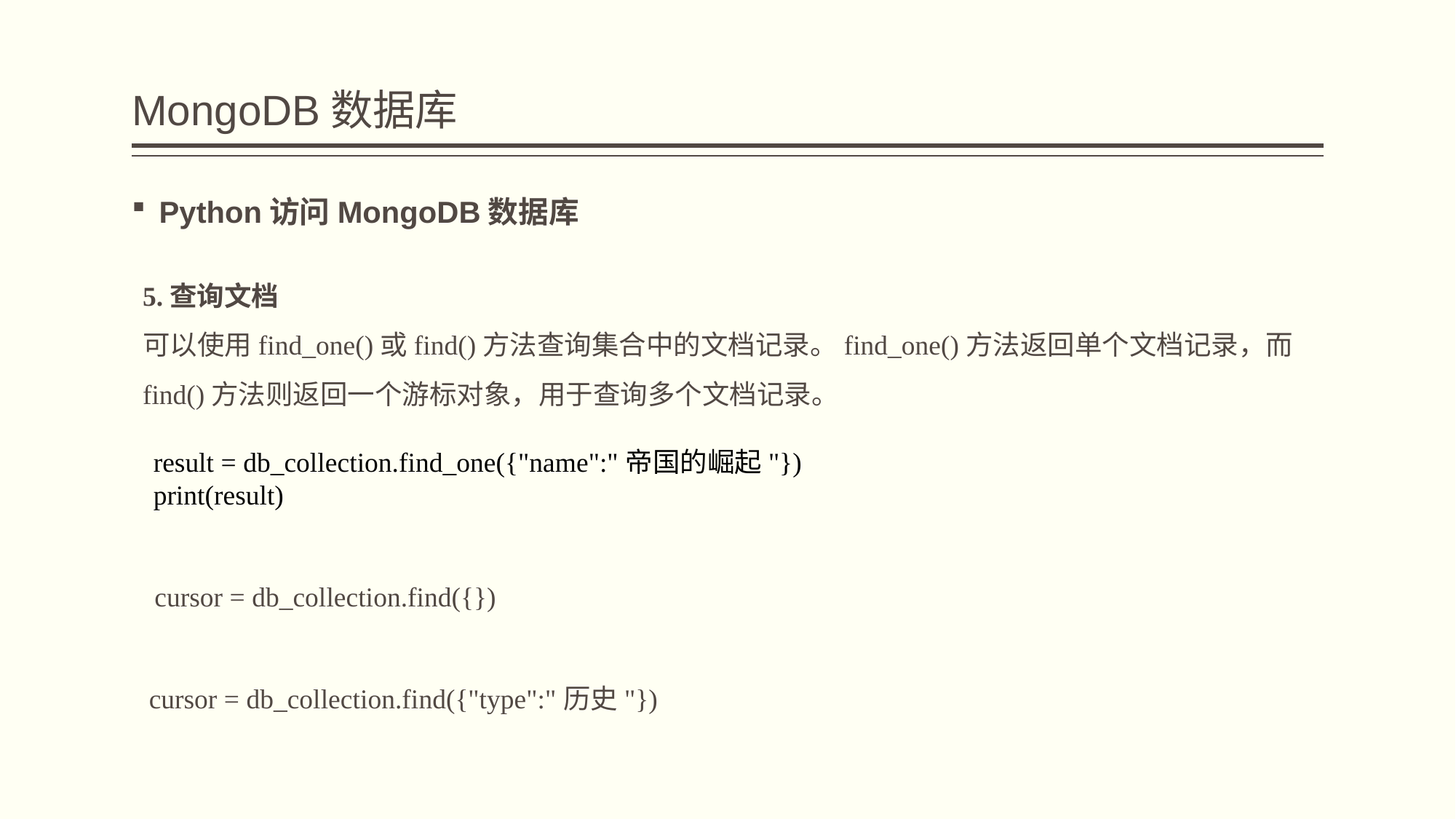

# MongoDB数据库
Python访问MongoDB数据库
5.查询文档
可以使用find_one()或find()方法查询集合中的文档记录。find_one()方法返回单个文档记录，而find()方法则返回一个游标对象，用于查询多个文档记录。
result = db_collection.find_one({"name":"帝国的崛起"})
print(result)
cursor = db_collection.find({})
cursor = db_collection.find({"type":"历史"})